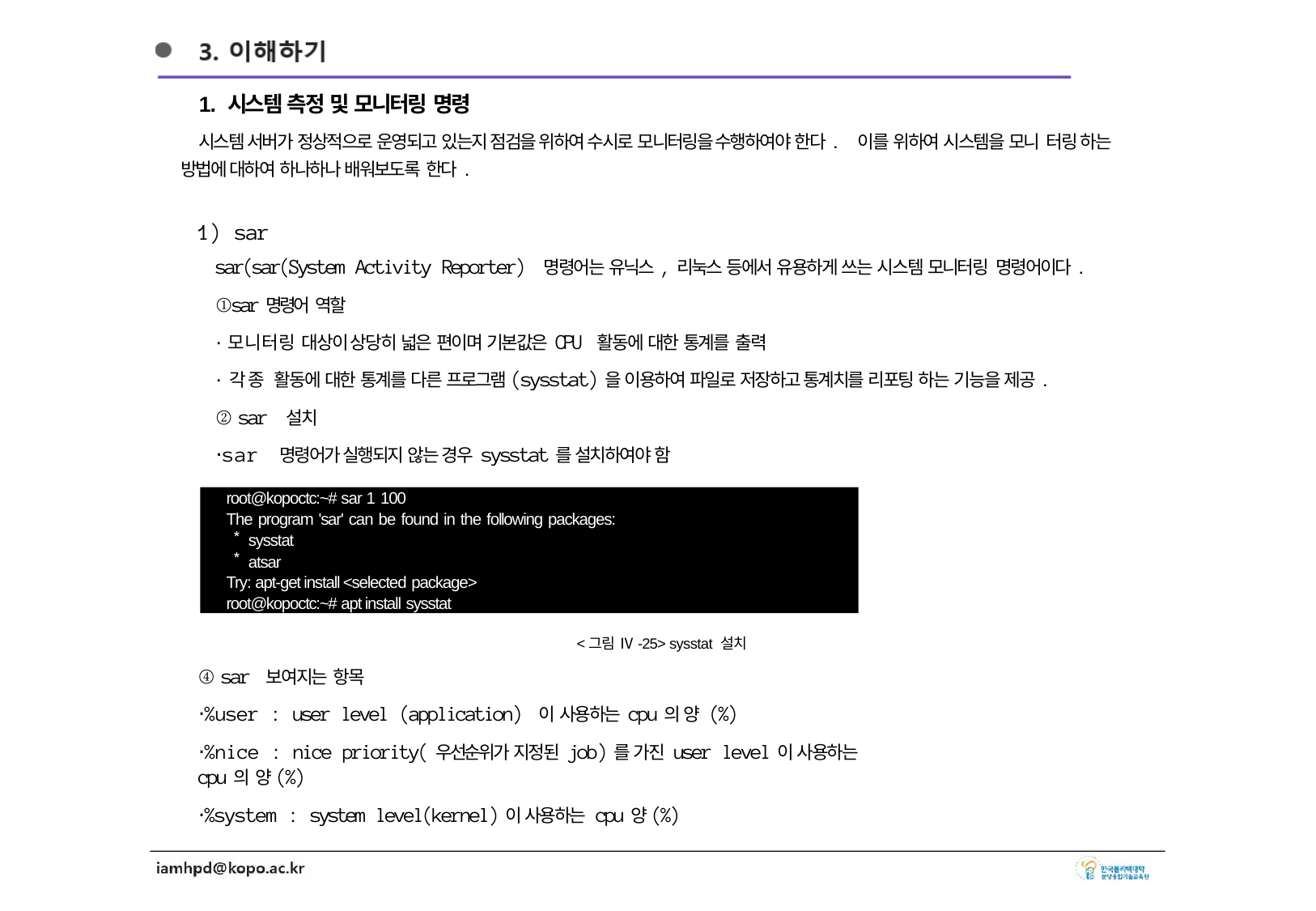

1. 시스템 측정 및 모니터링 명령
시스템 서버가 정상적으로 운영되고 있는지 점검을 위하여 수시로 모니터링을 수행하여야 한다. 이를 위하여 시스템을 모니  터링 하는 방법에 대하여 하나하나 배워보도록 한다.

1) sar
sar(sar(System Activity Reporter) 명령어는 유닉스,리눅스 등에서 유용하게 쓰는 시스템 모니터링 명령어이다.
①sar명령어 역할
∙모니터링 대상이 상당히 넓은 편이며 기본값은 CPU 활동에 대한 통계를 출력
∙각종 활동에 대한 통계를 다른 프로그램(sysstat)을 이용하여 파일로 저장하고 통계치를 리포팅 하는 기능을 제공.
② sar 설치
∙sar 명령어가 실행되지 않는 경우 sysstat를 설치하여야 함
root@kopoctc:~# sar 1 100
The program 'sar' can be found in the following packages:
sysstat
atsar
Try: apt-get install <selected package>  root@kopoctc:~# apt install sysstat
<그림 Ⅳ-25> sysstat 설치
④ sar 보여지는 항목
∙%user : user level (application) 이 사용하는 cpu의 양 (%)
∙%nice : nice priority(우선순위가 지정된 job)를 가진 user level이 사용하는 cpu의 양(%)
∙%system : system level(kernel)이 사용하는 cpu양(%)